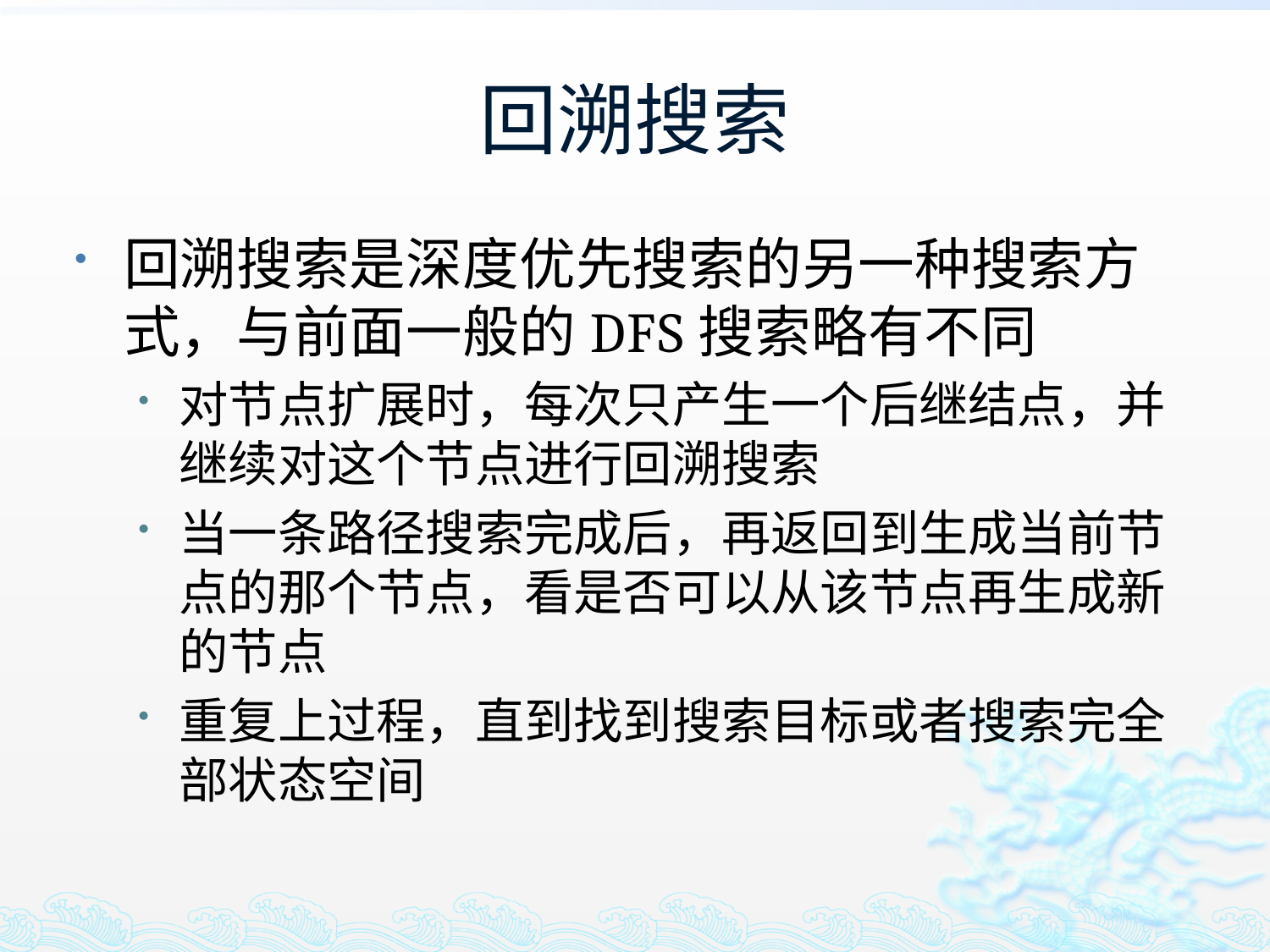

# 回溯搜索
回溯搜索是深度优先搜索的另一种搜索方式，与前面一般的DFS搜索略有不同
对节点扩展时，每次只产生一个后继结点，并继续对这个节点进行回溯搜索
当一条路径搜索完成后，再返回到生成当前节点的那个节点，看是否可以从该节点再生成新的节点
重复上过程，直到找到搜索目标或者搜索完全部状态空间